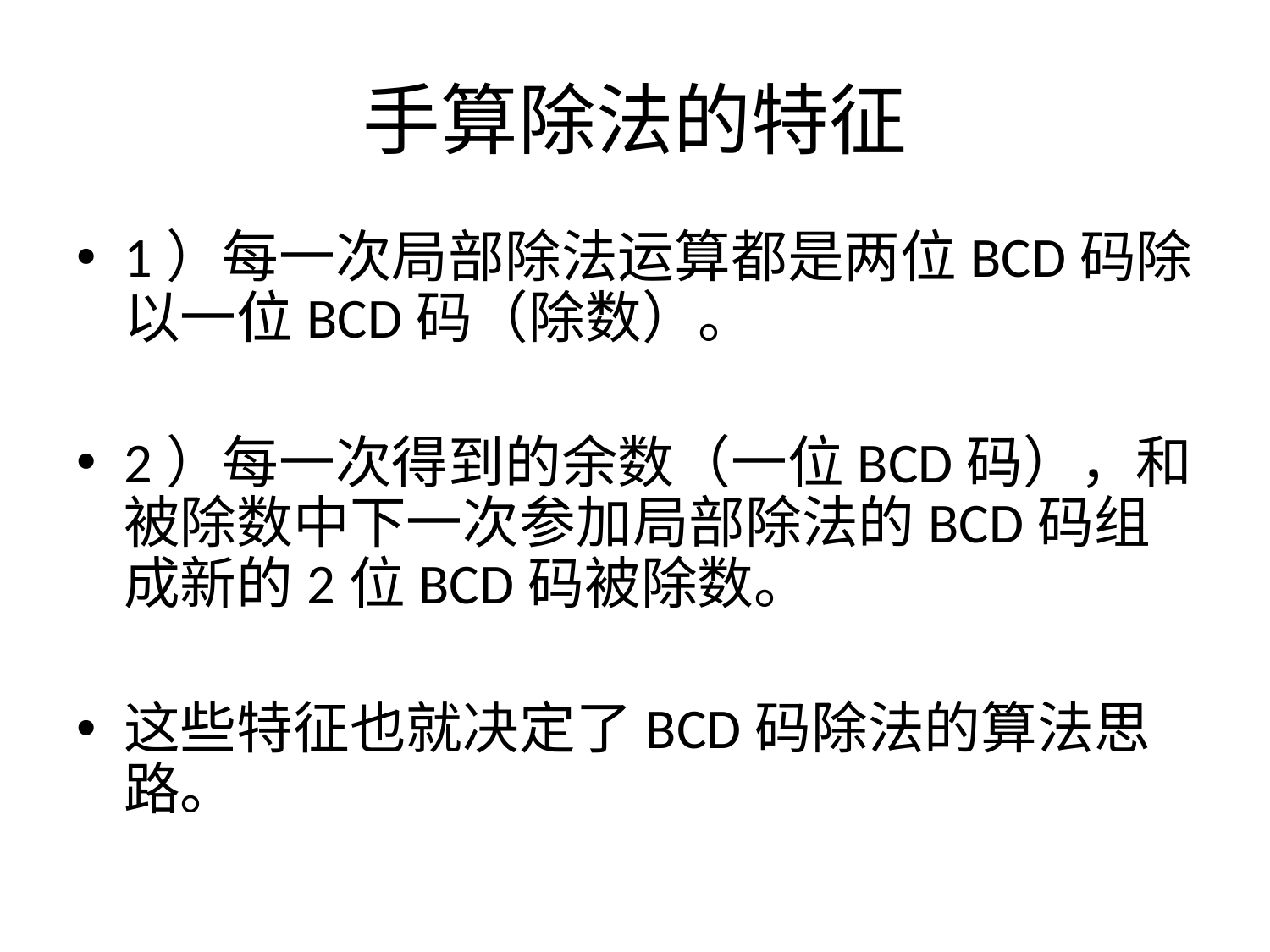

# 手算除法的特征
1）每一次局部除法运算都是两位BCD码除以一位BCD码（除数）。

2）每一次得到的余数（一位BCD码），和被除数中下一次参加局部除法的BCD码组成新的2位BCD码被除数。

这些特征也就决定了BCD码除法的算法思路。